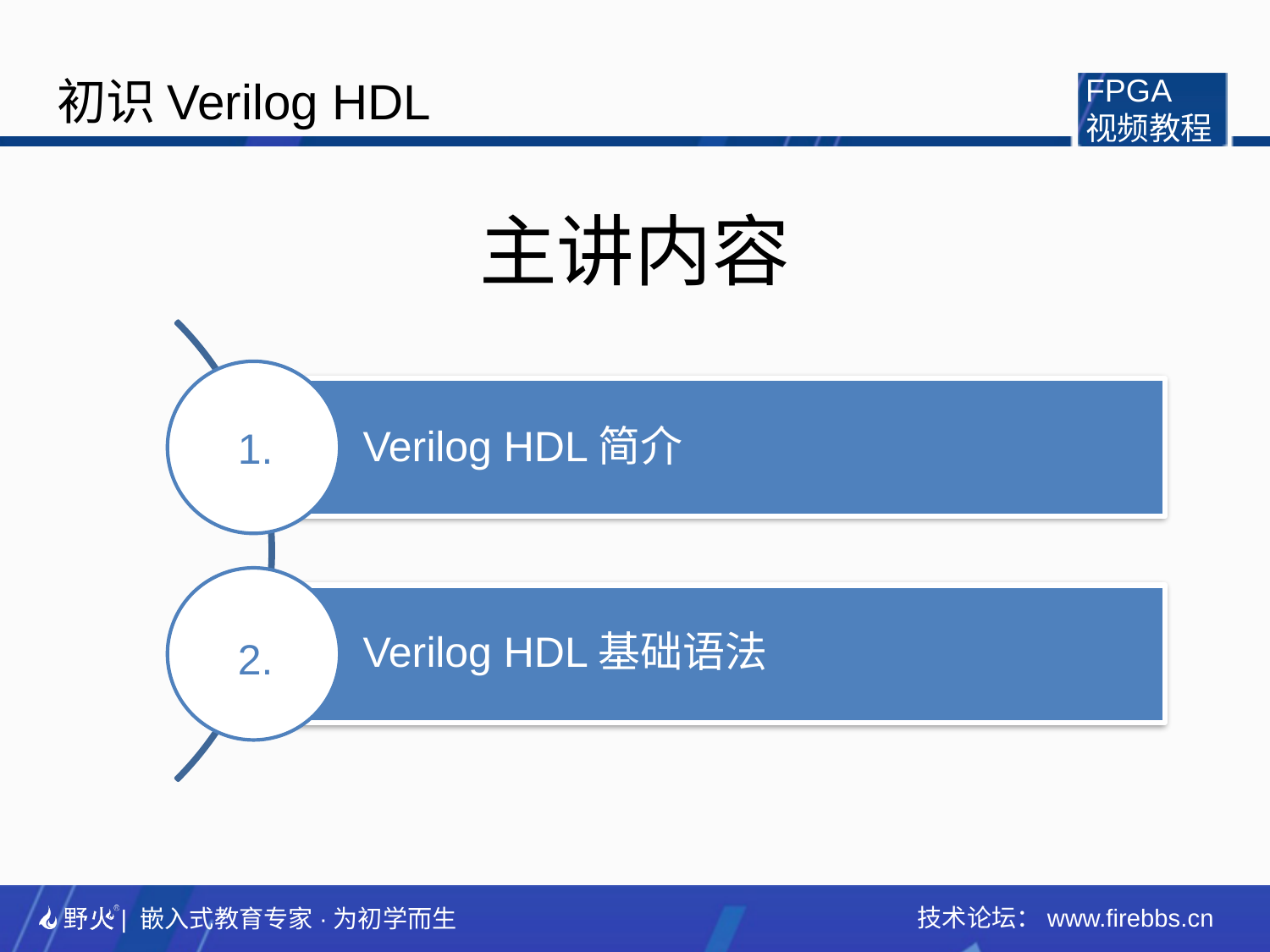

初识Verilog HDL
FPGA
视频教程
主讲内容
Verilog HDL简介
Verilog HDL基础语法
1.
2.